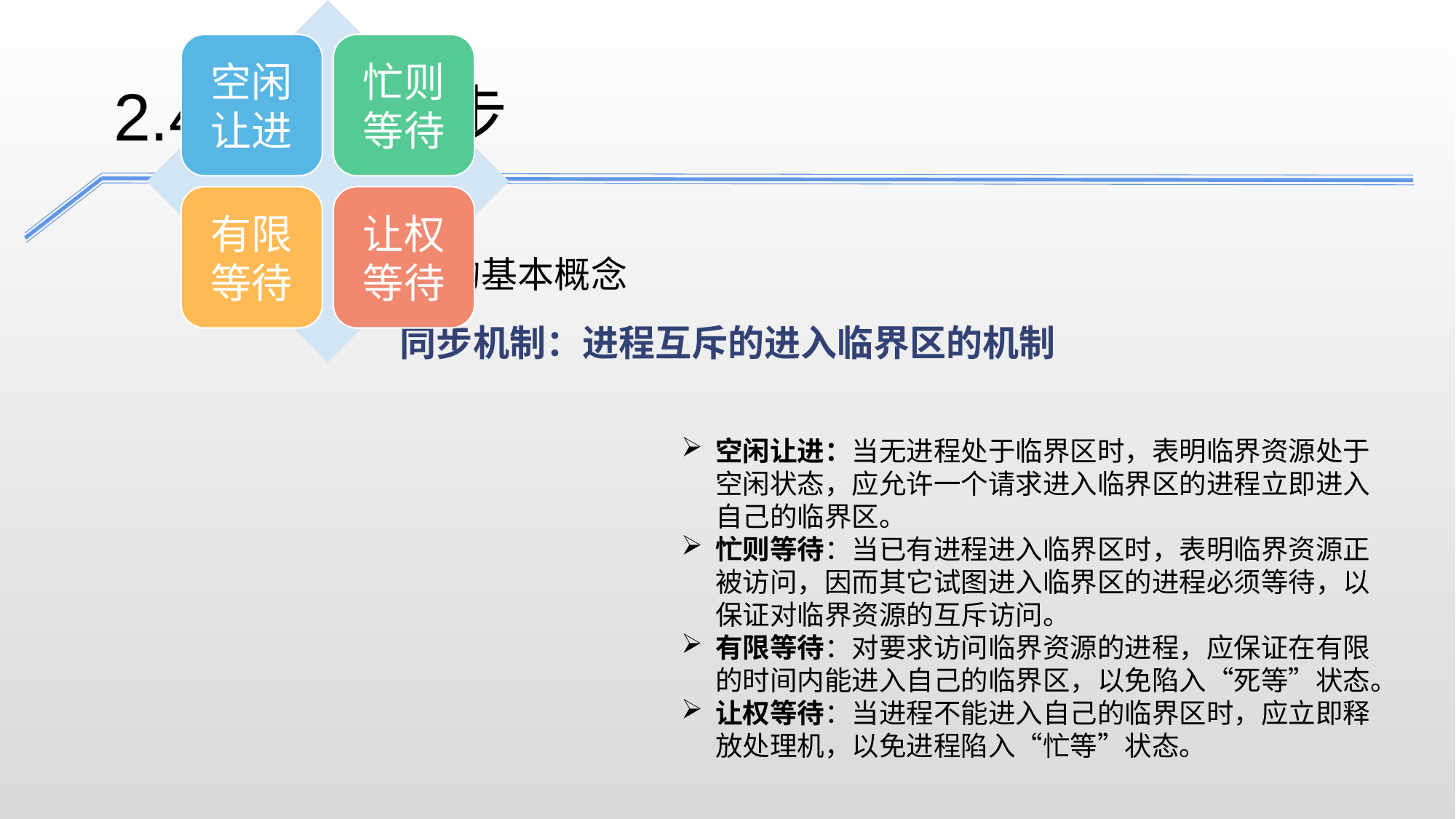

2.4 进程同步
2.4.1进程同步的基本概念
同步机制：进程互斥的进入临界区的机制
空闲让进
忙则等待
有限等待
让权等待
空闲让进：当无进程处于临界区时，表明临界资源处于空闲状态，应允许一个请求进入临界区的进程立即进入自己的临界区。
忙则等待：当已有进程进入临界区时，表明临界资源正被访问，因而其它试图进入临界区的进程必须等待，以保证对临界资源的互斥访问。
有限等待：对要求访问临界资源的进程，应保证在有限的时间内能进入自己的临界区，以免陷入“死等”状态。
让权等待：当进程不能进入自己的临界区时，应立即释放处理机，以免进程陷入“忙等”状态。